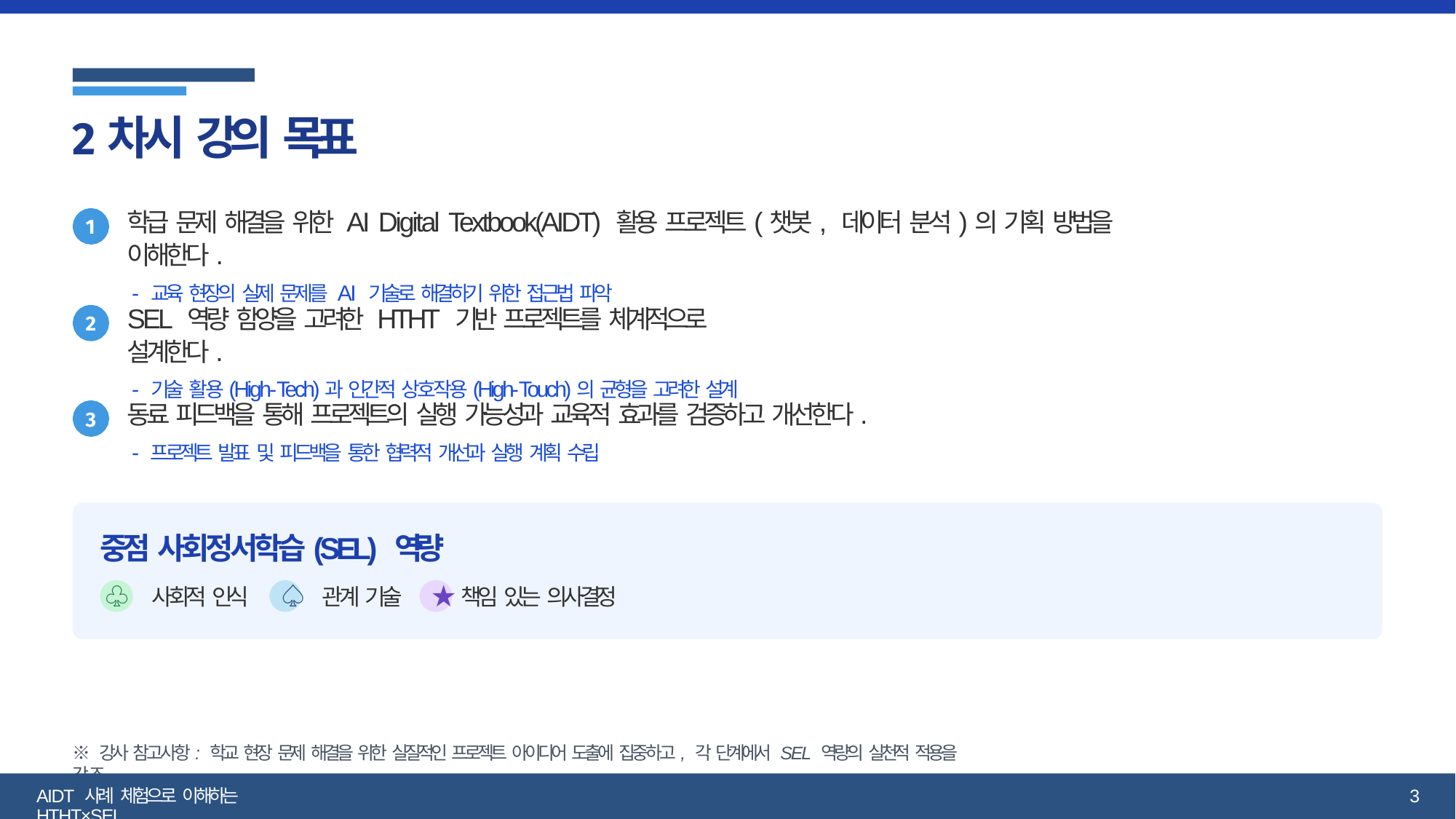

# 2차시 강의 목표
학급 문제 해결을 위한 AI Digital Textbook(AIDT) 활용 프로젝트(챗봇, 데이터 분석)의 기획 방법을 이해한다.
- 교육 현장의 실제 문제를 AI 기술로 해결하기 위한 접근법 파악

1
SEL 역량 함양을 고려한 HTHT 기반 프로젝트를 체계적으로 설계한다.
- 기술 활용(High-Tech)과 인간적 상호작용(High-Touch)의 균형을 고려한 설계

2
동료 피드백을 통해 프로젝트의 실행 가능성과 교육적 효과를 검증하고 개선한다.
- 프로젝트 발표 및 피드백을 통한 협력적 개선과 실행 계획 수립

3

중점 사회정서학습(SEL) 역량
♧ 사회적 인식	♤ 관계 기술	★ 책임 있는 의사결정
※ 강사 참고사항: 학교 현장 문제 해결을 위한 실질적인 프로젝트 아이디어 도출에 집중하고, 각 단계에서 SEL 역량의 실천적 적용을 강조

AIDT 사례 체험으로 이해하는 HTHT×SEL
3